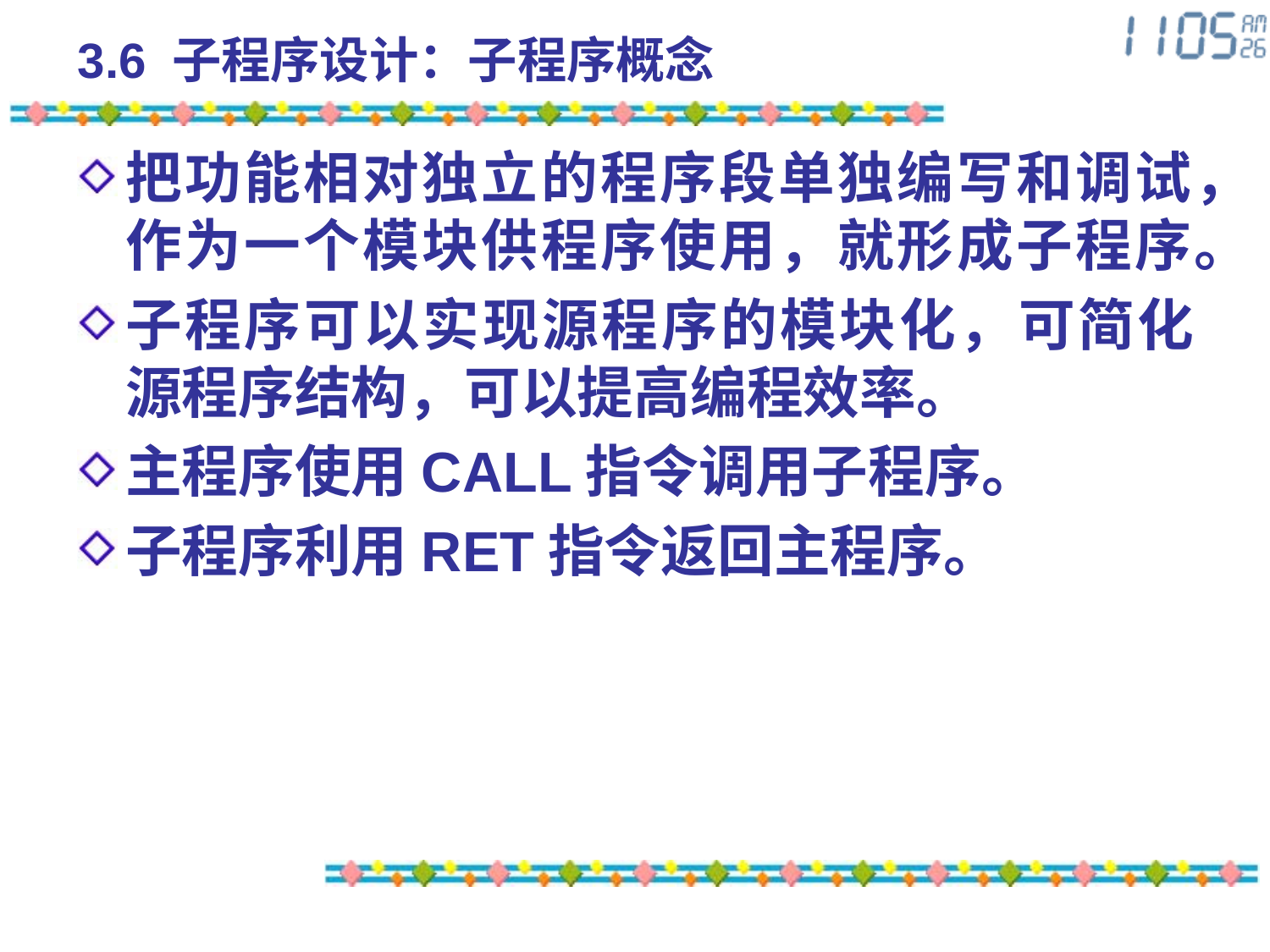

# 3.6 子程序设计：子程序概念
把功能相对独立的程序段单独编写和调试，作为一个模块供程序使用，就形成子程序。
子程序可以实现源程序的模块化，可简化源程序结构，可以提高编程效率。
主程序使用CALL指令调用子程序。
子程序利用RET指令返回主程序。